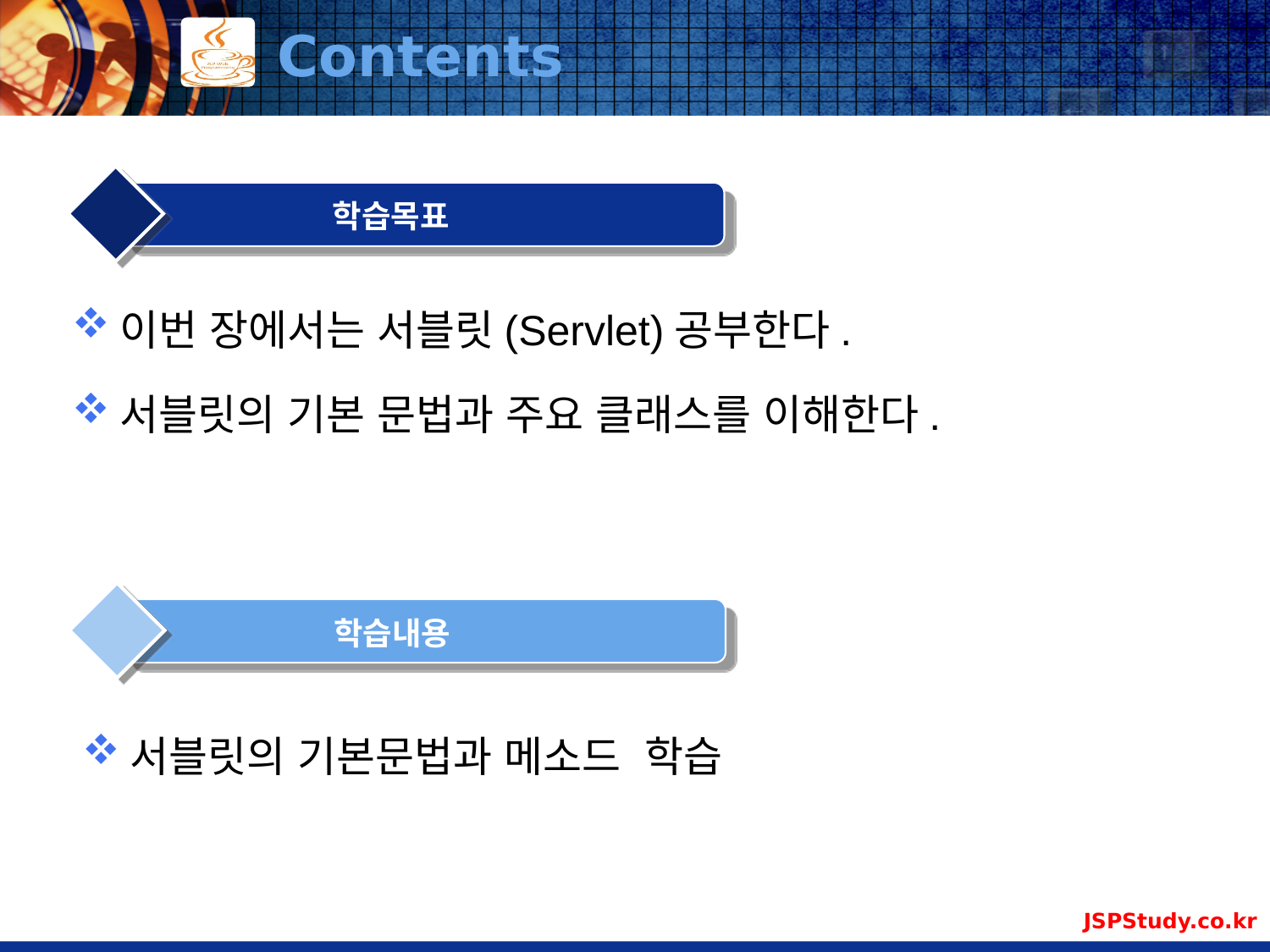

# Contents

학습목표
이번 장에서는 서블릿(Servlet)공부한다.
서블릿의 기본 문법과 주요 클래스를 이해한다.

학습내용
서블릿의 기본문법과 메소드  학습

JSPStudy.co.kr